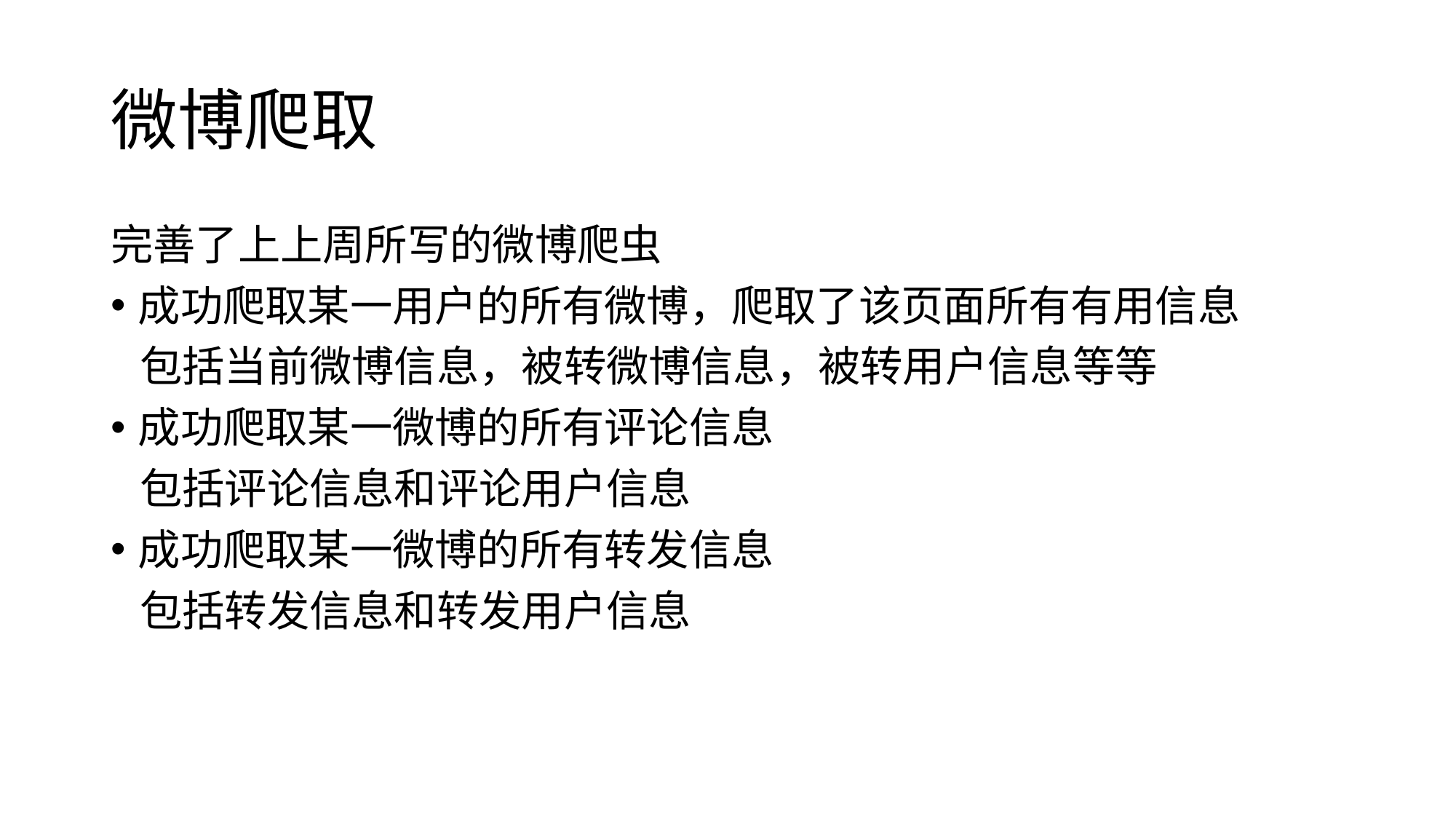

# 微博爬取
完善了上上周所写的微博爬虫
成功爬取某一用户的所有微博，爬取了该页面所有有用信息
  包括当前微博信息，被转微博信息，被转用户信息等等
成功爬取某一微博的所有评论信息
  包括评论信息和评论用户信息
成功爬取某一微博的所有转发信息
  包括转发信息和转发用户信息